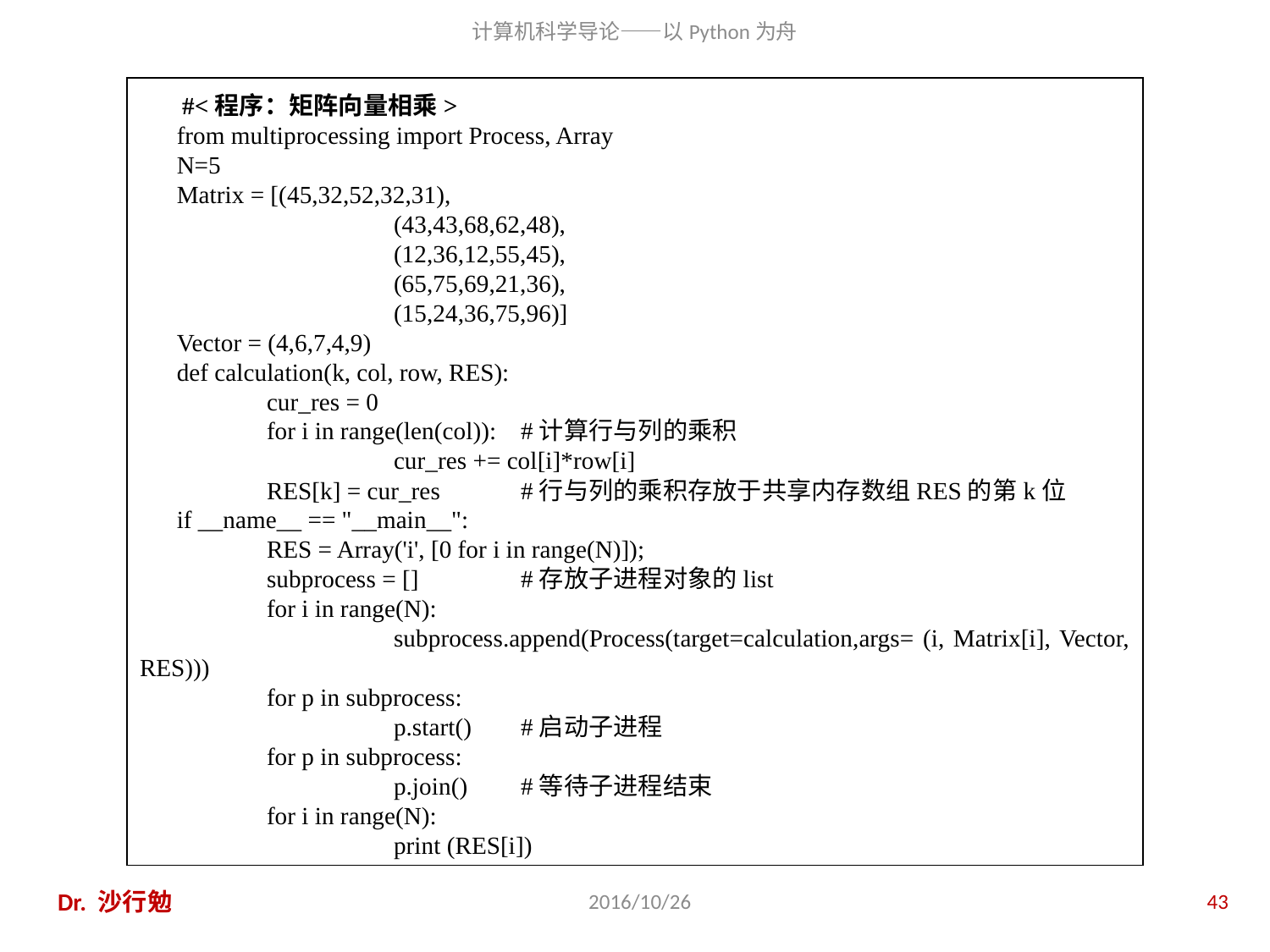

#<程序：矩阵向量相乘>
from multiprocessing import Process, Array
N=5
Matrix = [(45,32,52,32,31),
		(43,43,68,62,48),
		(12,36,12,55,45),
		(65,75,69,21,36),
		(15,24,36,75,96)]
Vector = (4,6,7,4,9)
def calculation(k, col, row, RES):
	cur_res = 0
	for i in range(len(col)):	#计算行与列的乘积
		cur_res += col[i]*row[i]
	RES[k] = cur_res	#行与列的乘积存放于共享内存数组RES的第k位
if __name__ == "__main__":
	RES = Array('i', [0 for i in range(N)]);
	subprocess = []	#存放子进程对象的list
	for i in range(N):
		subprocess.append(Process(target=calculation,args= (i, Matrix[i], Vector, RES)))
	for p in subprocess:
		p.start()	#启动子进程
	for p in subprocess:
		p.join()	#等待子进程结束
	for i in range(N):
		print (RES[i])
Dr. 沙行勉
2016/10/26
43